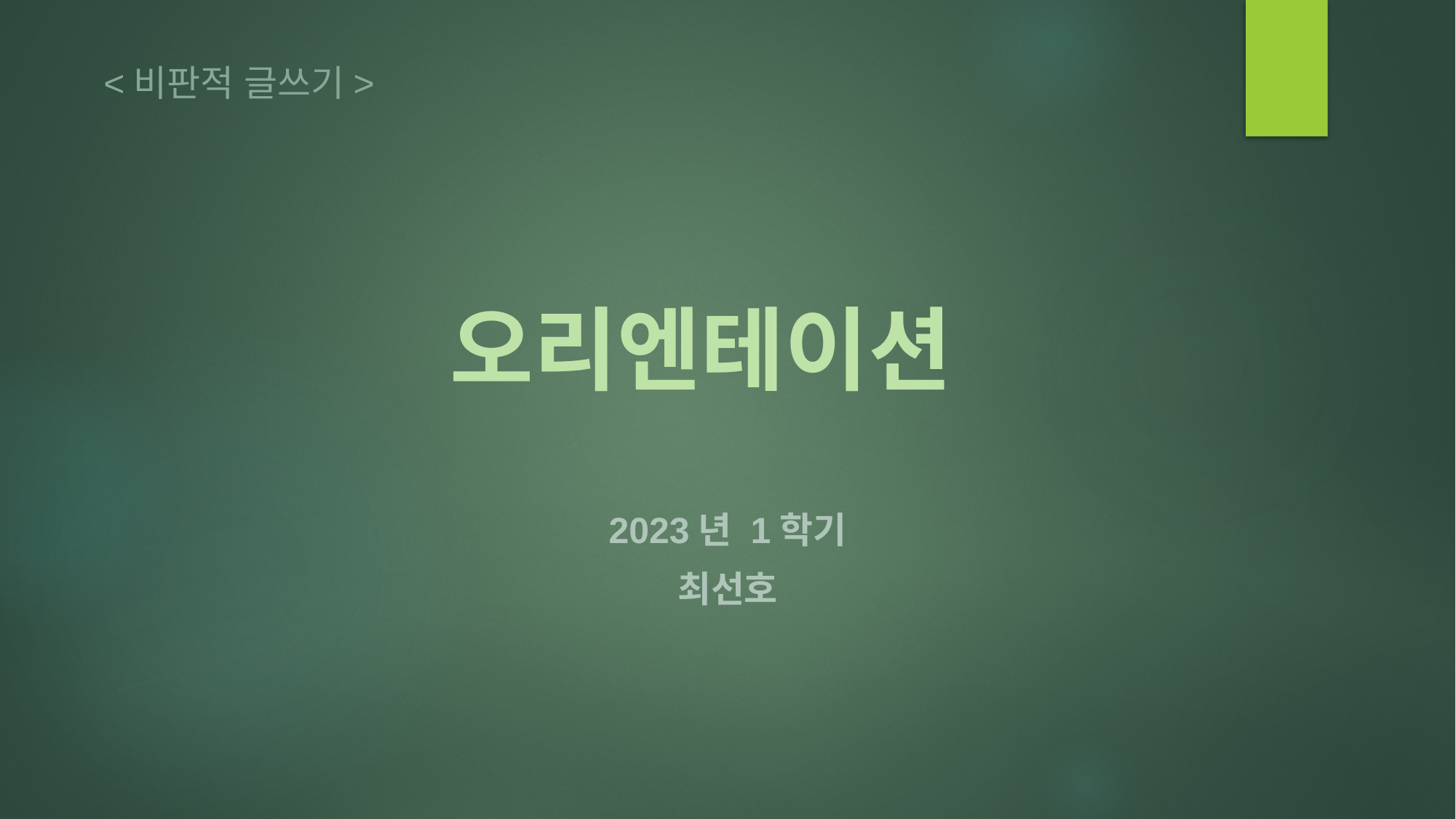

<비판적 글쓰기>
# 오리엔테이션
2023년 1학기
최선호